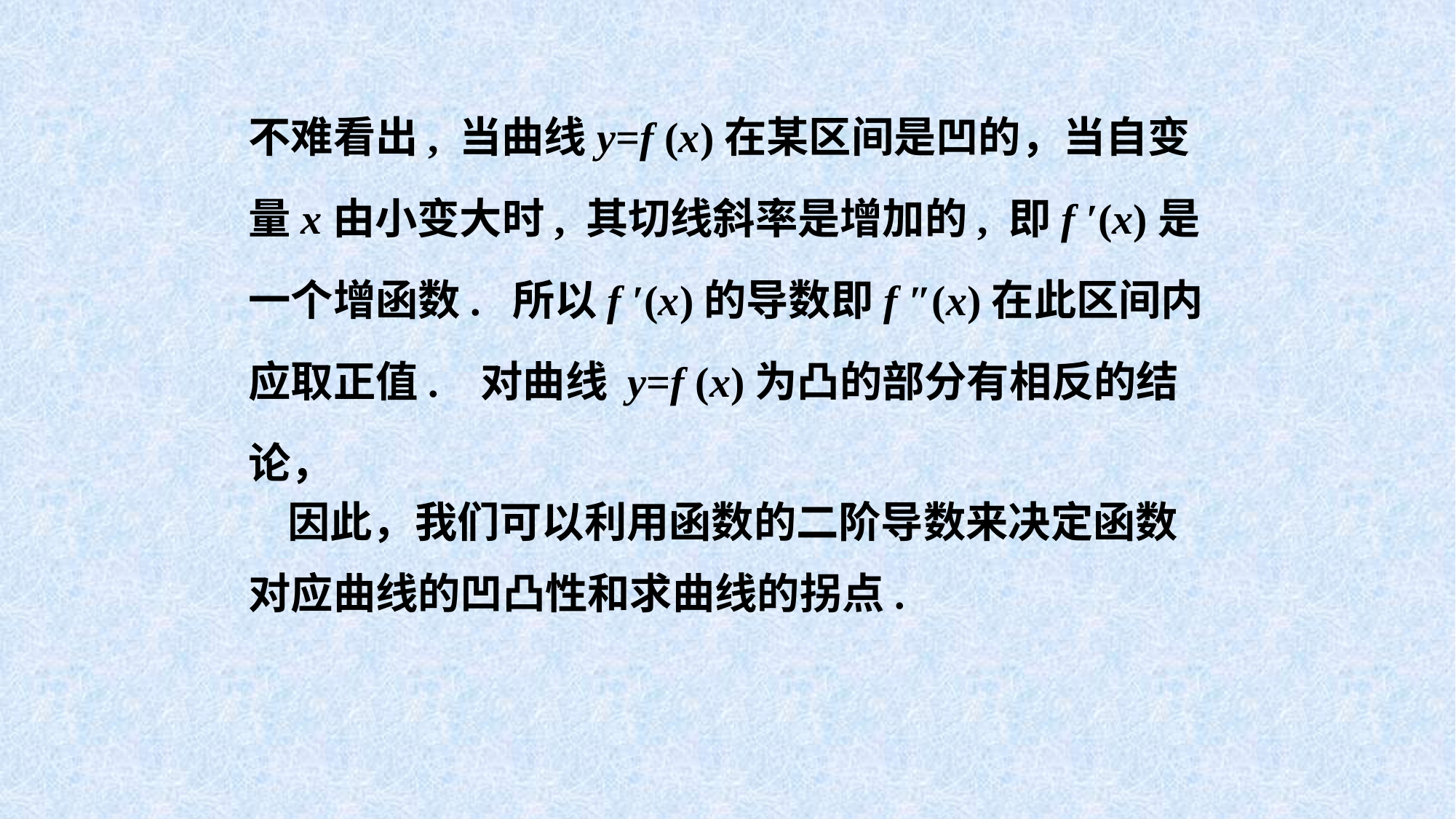

不难看出, 当曲线y=f (x)在某区间是凹的，当自变量x由小变大时, 其切线斜率是增加的, 即f ′(x)是一个增函数.  所以f ′(x)的导数即f ″(x)在此区间内应取正值.   对曲线 y=f (x)为凸的部分有相反的结论，
   因此，我们可以利用函数的二阶导数来决定函数对应曲线的凹凸性和求曲线的拐点.